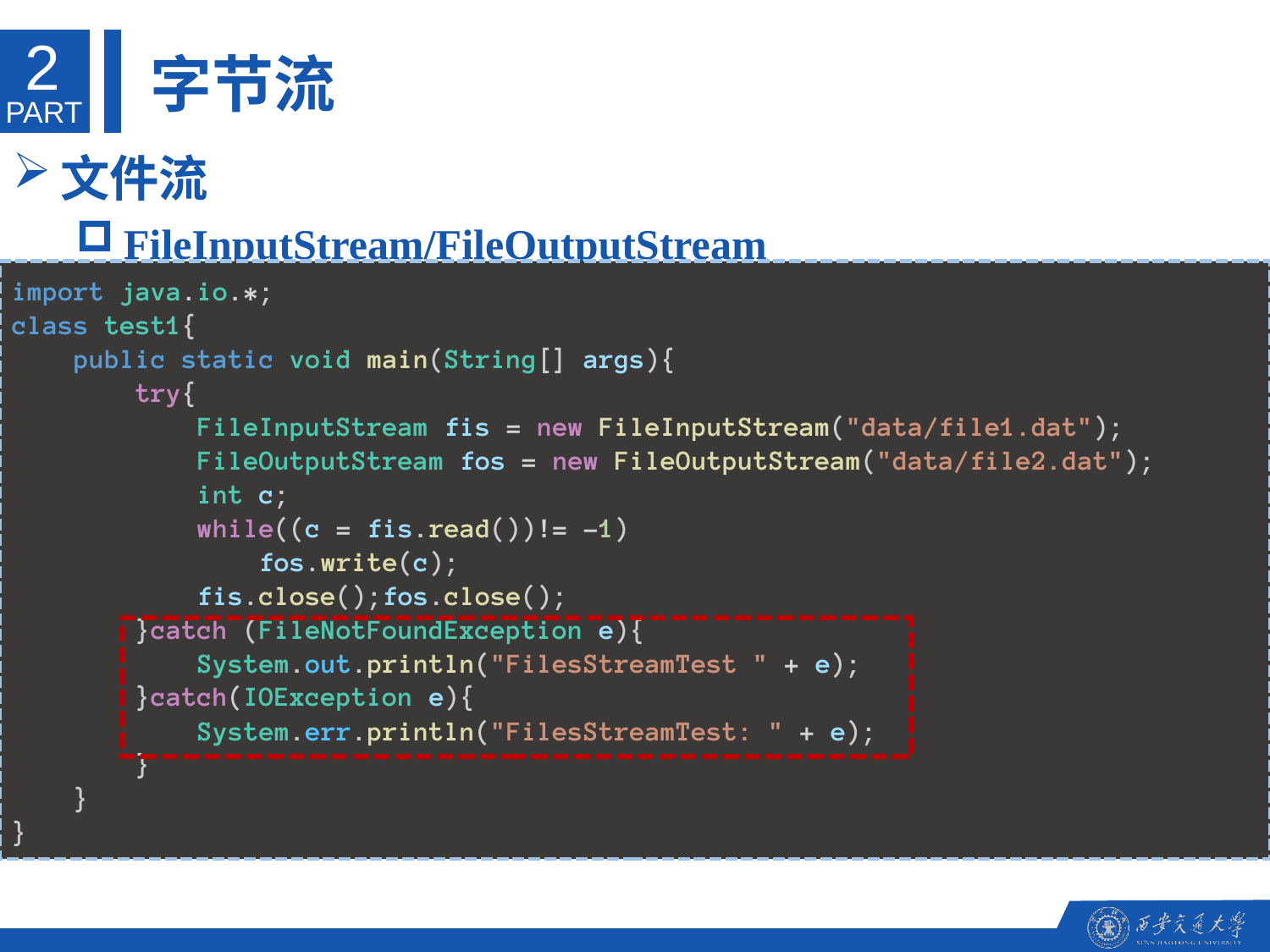

2
字节流
PART
文件流
FileInputStream/FileOutputStream

import java.io.*;
class test1{
    public static void main(String[] args){
        try{
            FileInputStream fis = new FileInputStream("data/file1.dat");
            FileOutputStream fos = new FileOutputStream("data/file2.dat");
            int c;
            while((c = fis.read())!= -1)
                fos.write(c);
            fis.close();fos.close();
        }catch (FileNotFoundException e){
            System.out.println("FilesStreamTest " + e);
        }catch(IOException e){
            System.err.println("FilesStreamTest: " + e);
        }
    }
}